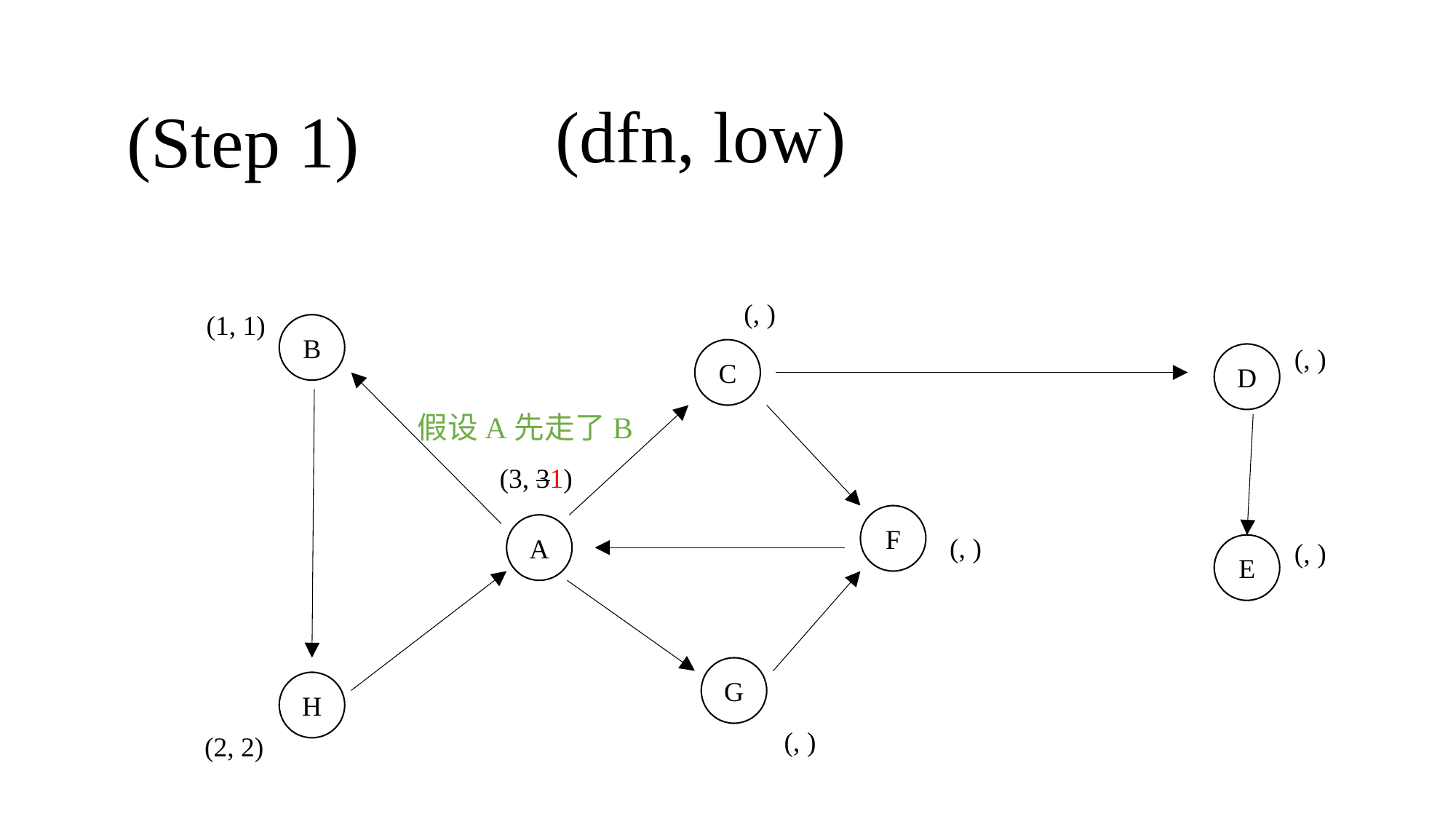

(dfn, low)
(Step 1)
(, )
(1, 1)
B
(, )
C
D
假设A先走了B
(3, 31)
F
A
(, )
(, )
E
G
H
(, )
(2, 2)